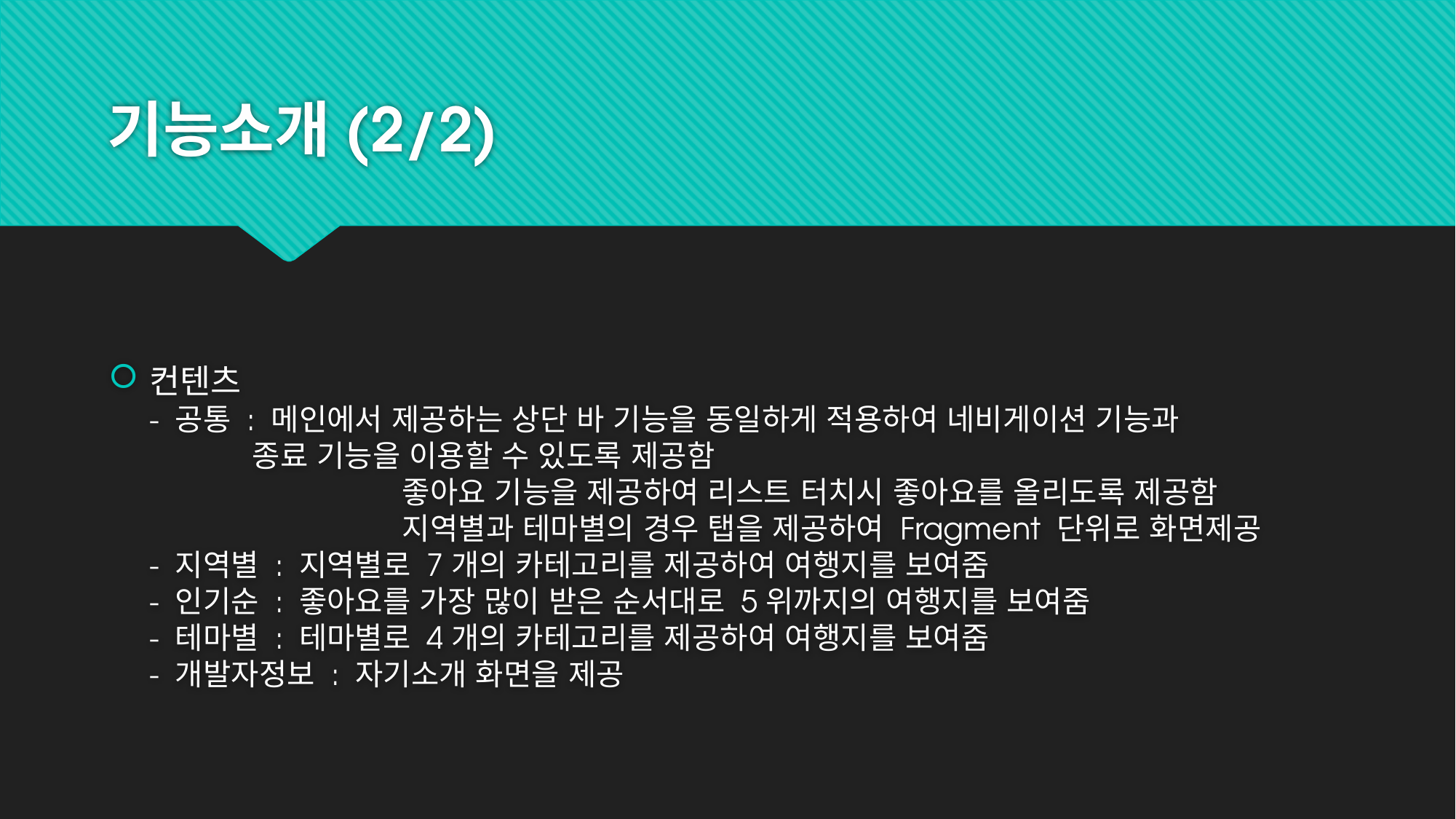

# 기능소개(2/2)
컨텐츠
- 공통 : 메인에서 제공하는 상단 바 기능을 동일하게 적용하여 네비게이션 기능과
            종료 기능을 이용할 수 있도록 제공함
		    좋아요 기능을 제공하여 리스트 터치시 좋아요를 올리도록 제공함
		    지역별과 테마별의 경우 탭을 제공하여 Fragment 단위로 화면제공
- 지역별 : 지역별로 7개의 카테고리를 제공하여 여행지를 보여줌
- 인기순 : 좋아요를 가장 많이 받은 순서대로 5위까지의 여행지를 보여줌
- 테마별 : 테마별로 4개의 카테고리를 제공하여 여행지를 보여줌
- 개발자정보 : 자기소개 화면을 제공